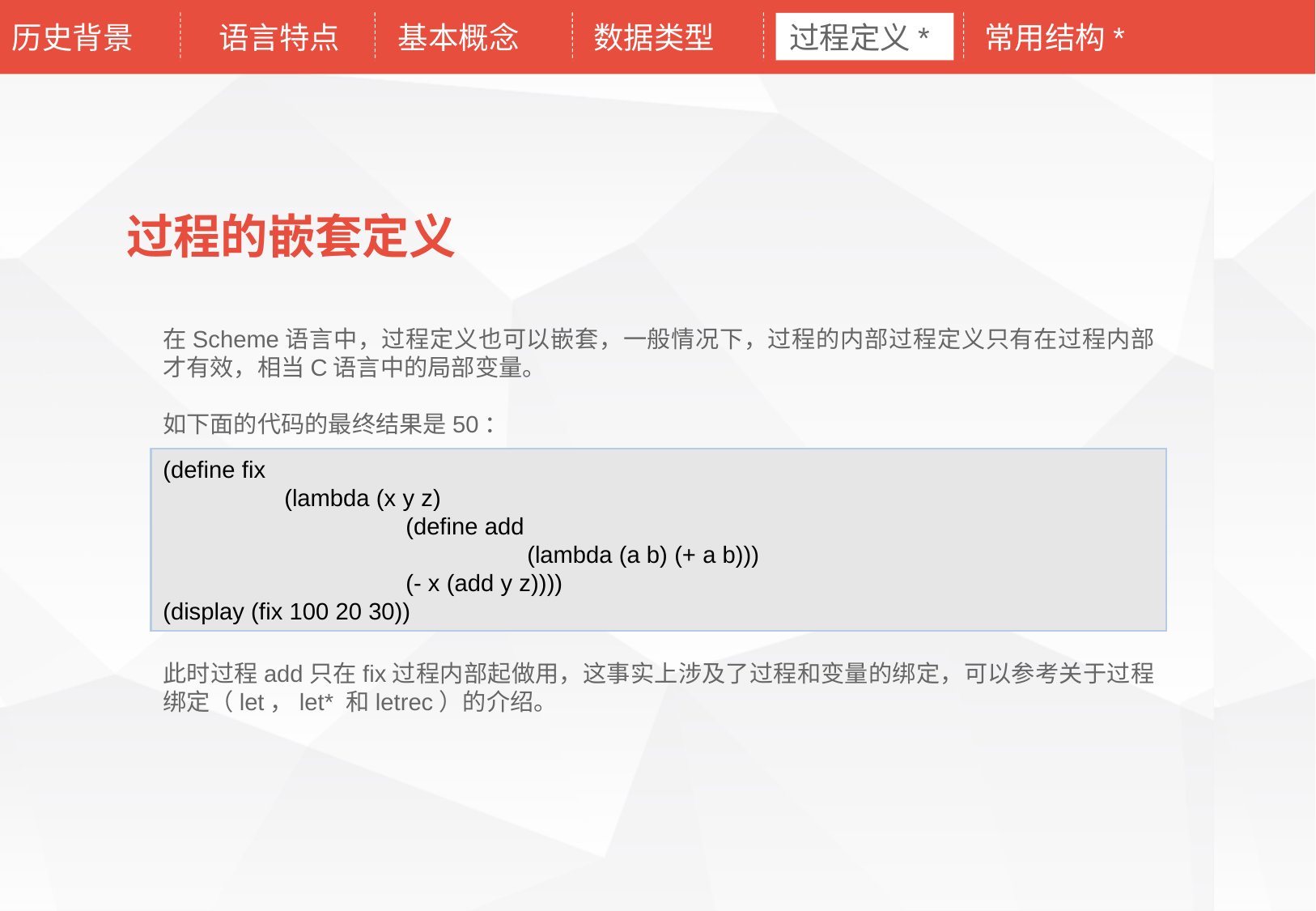

历史背景

语言特点

基本概念

数据类型

过程定义*

常用结构*

过程的嵌套定义
在Scheme语言中，过程定义也可以嵌套，一般情况下，过程的内部过程定义只有在过程内部才有效，相当C语言中的局部变量。

如下面的代码的最终结果是50：
(define fix
	(lambda (x y z)
		(define add
			(lambda (a b) (+ a b)))
		(- x (add y z))))
(display (fix 100 20 30))
此时过程add只在fix过程内部起做用，这事实上涉及了过程和变量的绑定，可以参考关于过程绑定（let，let* 和letrec）的介绍。